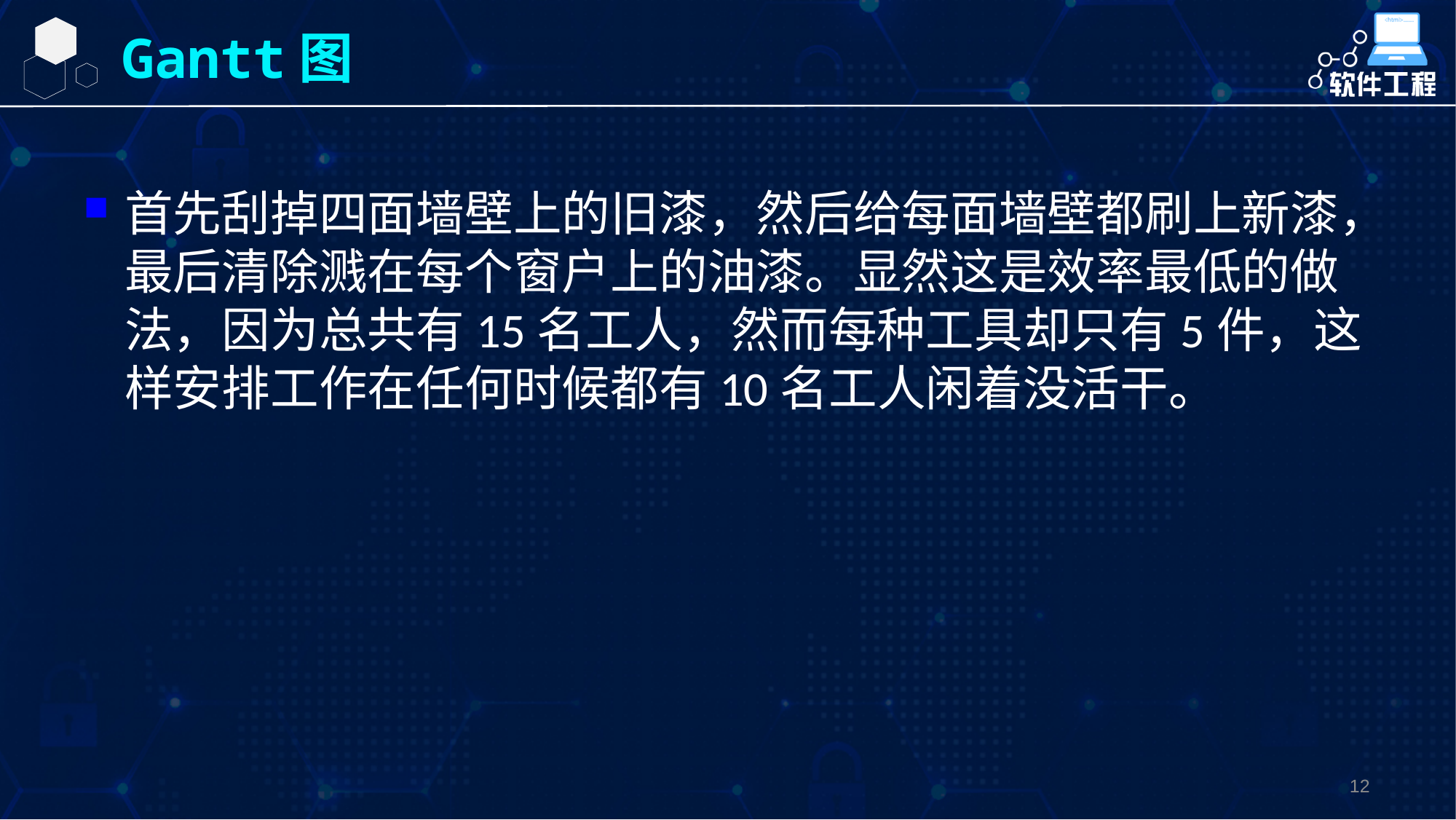

12
Gantt图
首先刮掉四面墙壁上的旧漆，然后给每面墙壁都刷上新漆，最后清除溅在每个窗户上的油漆。显然这是效率最低的做法，因为总共有15名工人，然而每种工具却只有5件，这样安排工作在任何时候都有10名工人闲着没活干。